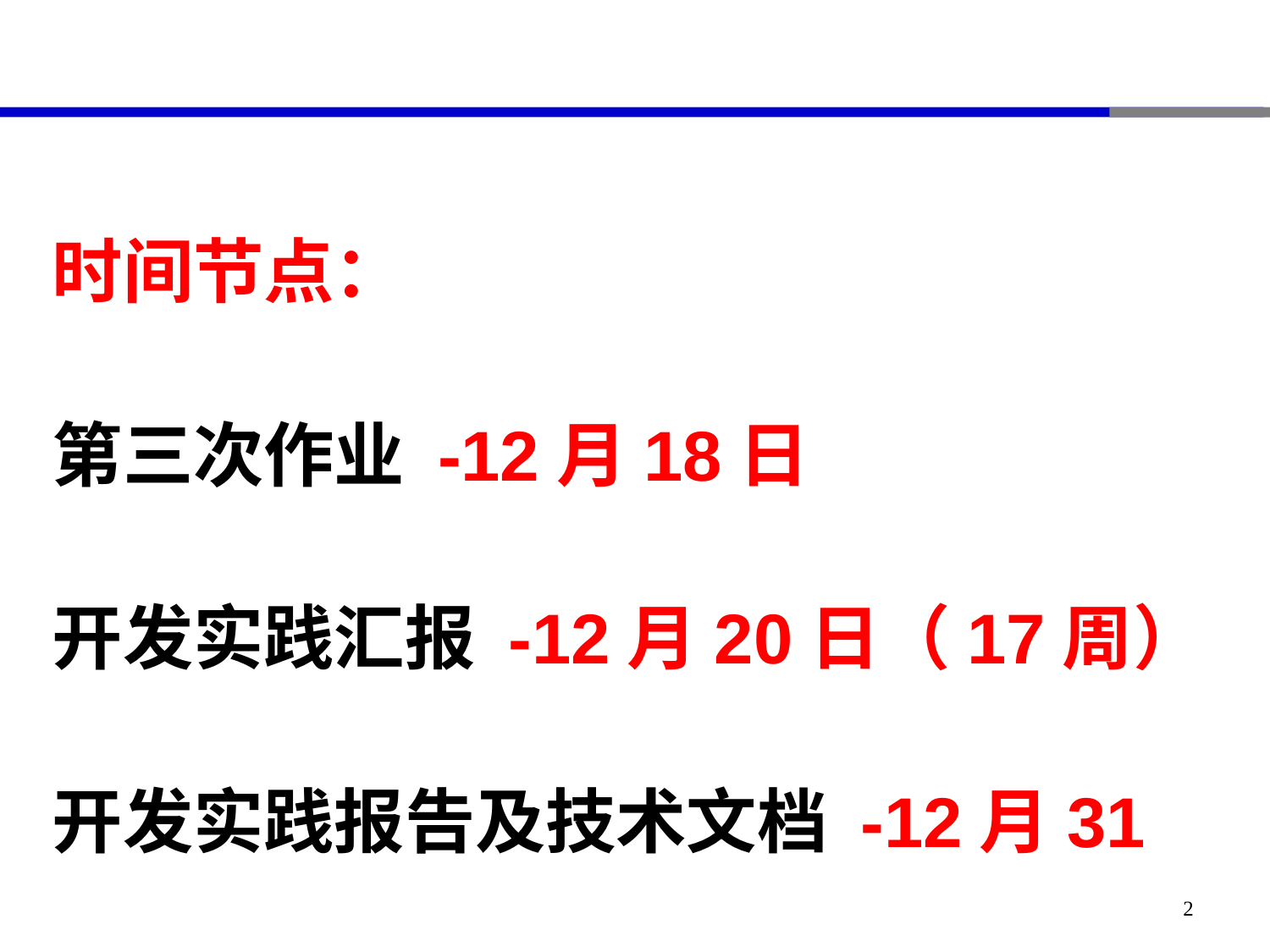

#
时间节点：
第三次作业 -12月18日
开发实践汇报 -12月20日（17周）
开发实践报告及技术文档 -12月31日
2